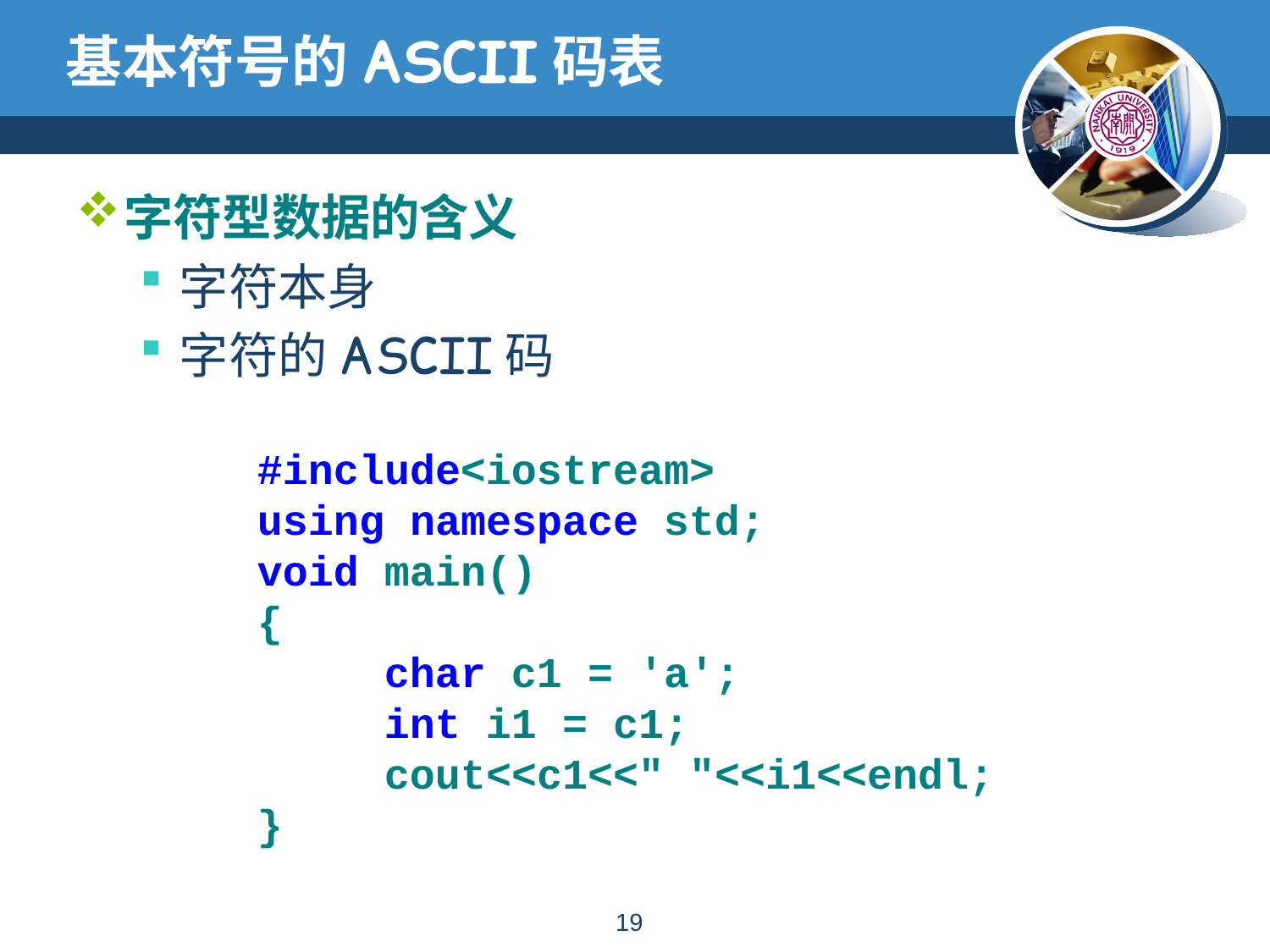

# 基本符号的ASCII码表
字符型数据的含义
字符本身
字符的ASCII码
#include<iostream>
using namespace std;
void main()
{
	char c1 = 'a';
	int i1 = c1;
	cout<<c1<<" "<<i1<<endl;
}
19